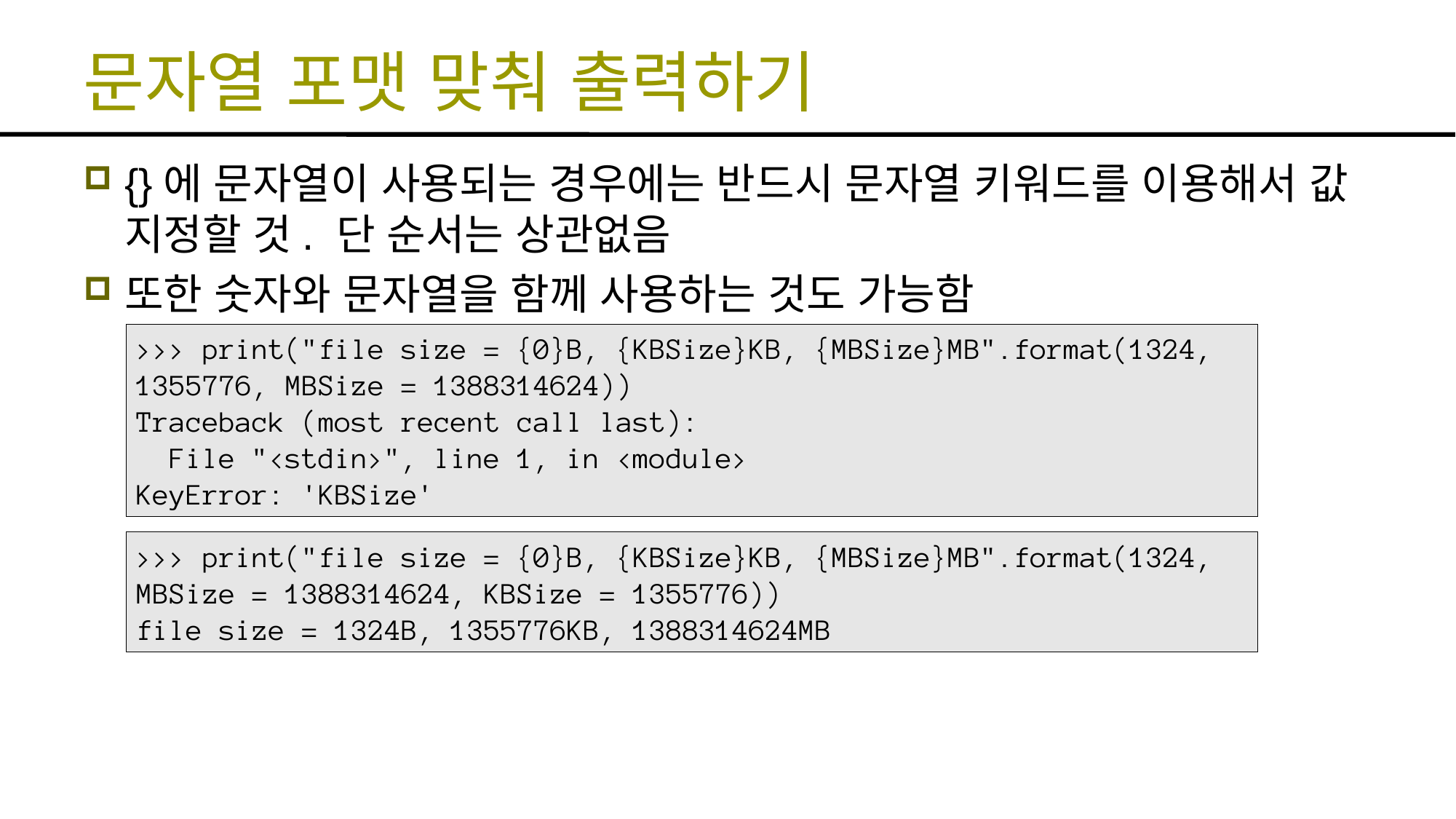

# 문자열 포맷 맞춰 출력하기
{}에 문자열이 사용되는 경우에는 반드시 문자열 키워드를 이용해서 값 지정할 것. 단 순서는 상관없음
또한 숫자와 문자열을 함께 사용하는 것도 가능함

>>> print("file size = {0}B, {KBSize}KB, {MBSize}MB".format(1324, 1355776, MBSize = 1388314624))
Traceback (most recent call last):
  File "<stdin>", line 1, in <module>
KeyError: 'KBSize'
>>> print("file size = {0}B, {KBSize}KB, {MBSize}MB".format(1324, MBSize = 1388314624, KBSize = 1355776))
file size = 1324B, 1355776KB, 1388314624MB